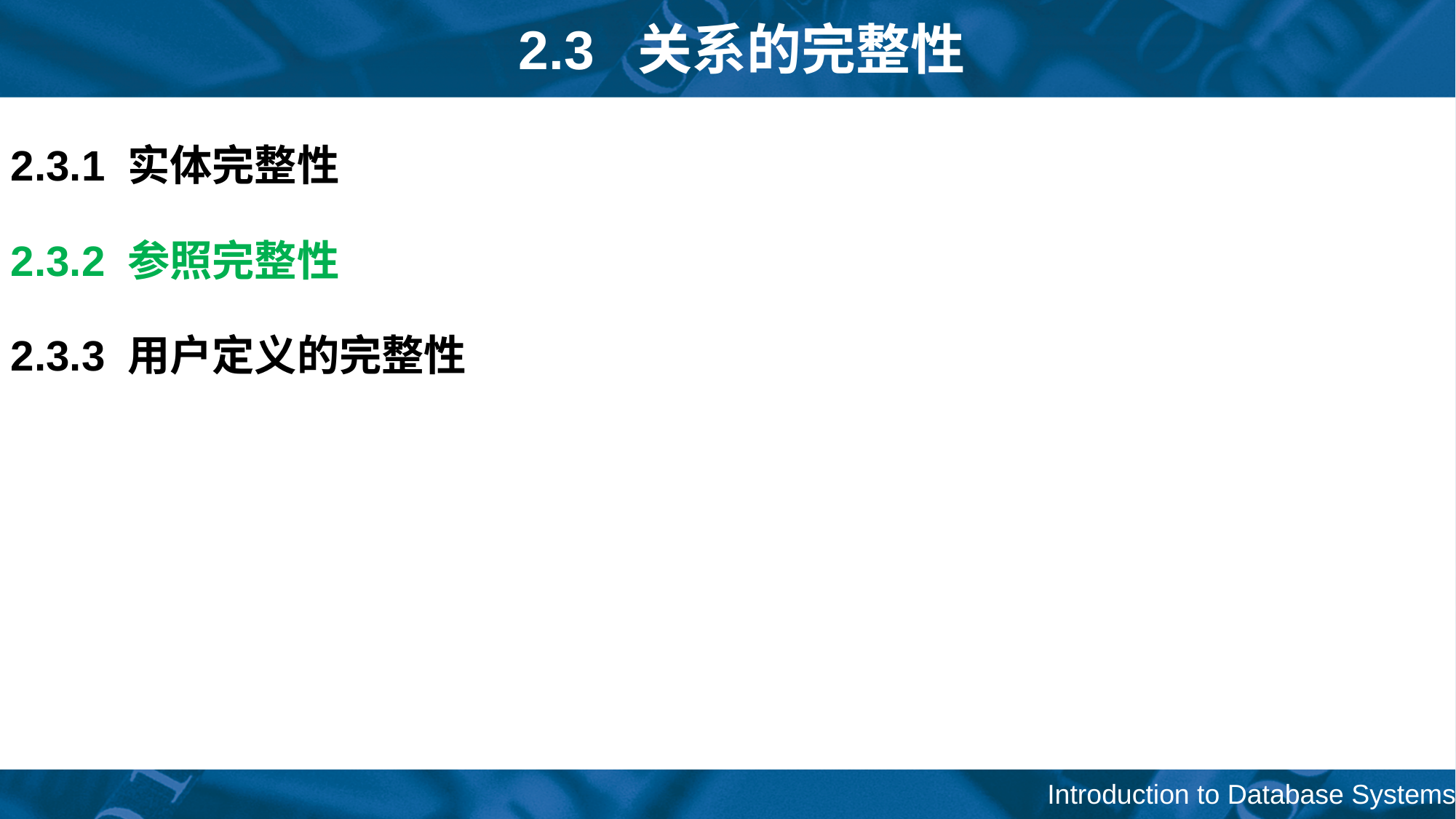

# 2.3  关系的完整性
2.3.1 实体完整性
2.3.2 参照完整性
2.3.3 用户定义的完整性